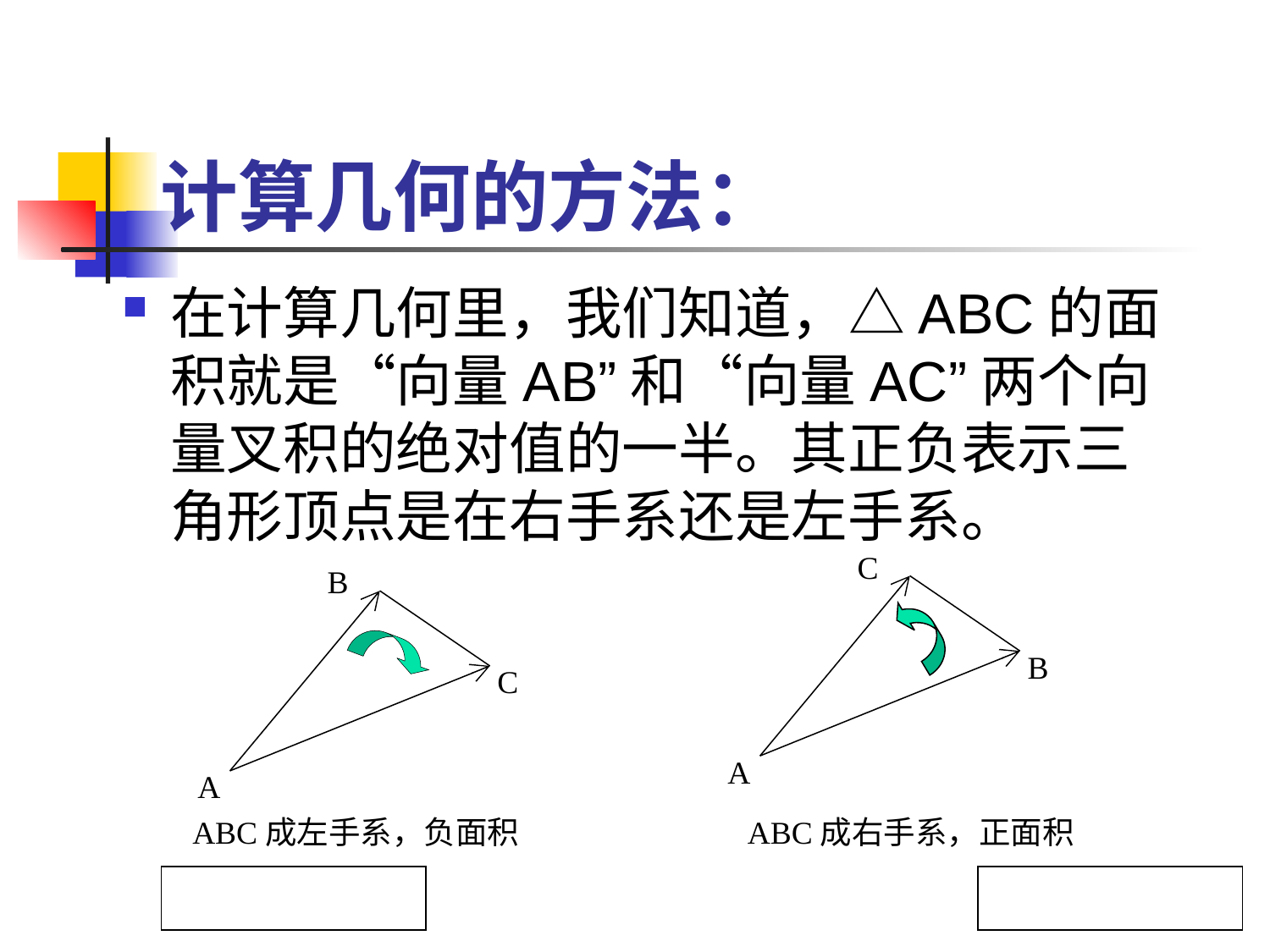

# 计算几何的方法：
在计算几何里，我们知道，△ABC的面积就是“向量AB”和“向量AC”两个向量叉积的绝对值的一半。其正负表示三角形顶点是在右手系还是左手系。
C

B
A

B

C
A

ABC成左手系，负面积
ABC成右手系，正面积

21